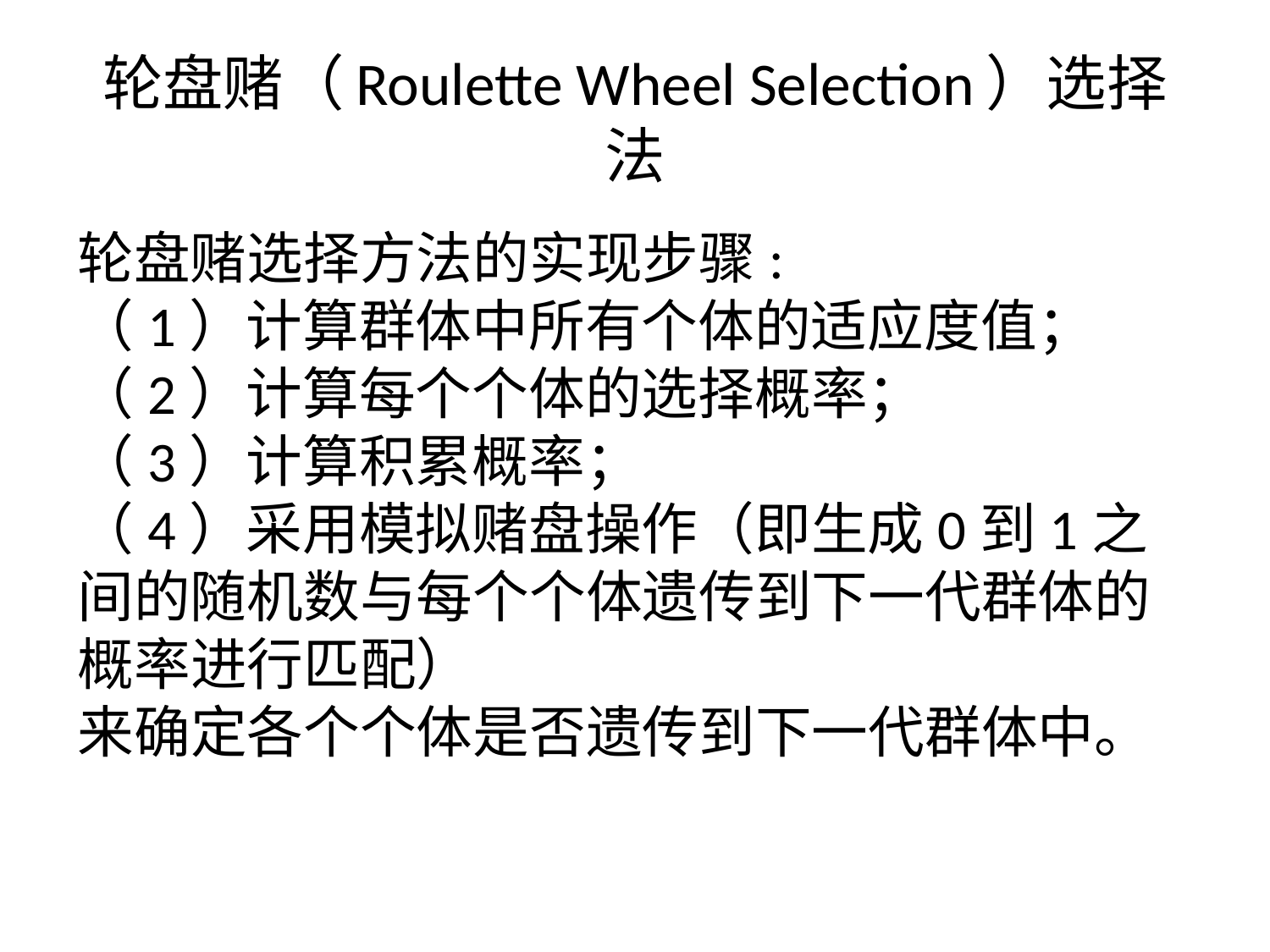

# 轮盘赌（Roulette Wheel Selection）选择法
轮盘赌选择方法的实现步骤:
（1）计算群体中所有个体的适应度值；
（2）计算每个个体的选择概率；
（3）计算积累概率；
（4）采用模拟赌盘操作（即生成0到1之间的随机数与每个个体遗传到下一代群体的概率进行匹配）
来确定各个个体是否遗传到下一代群体中。